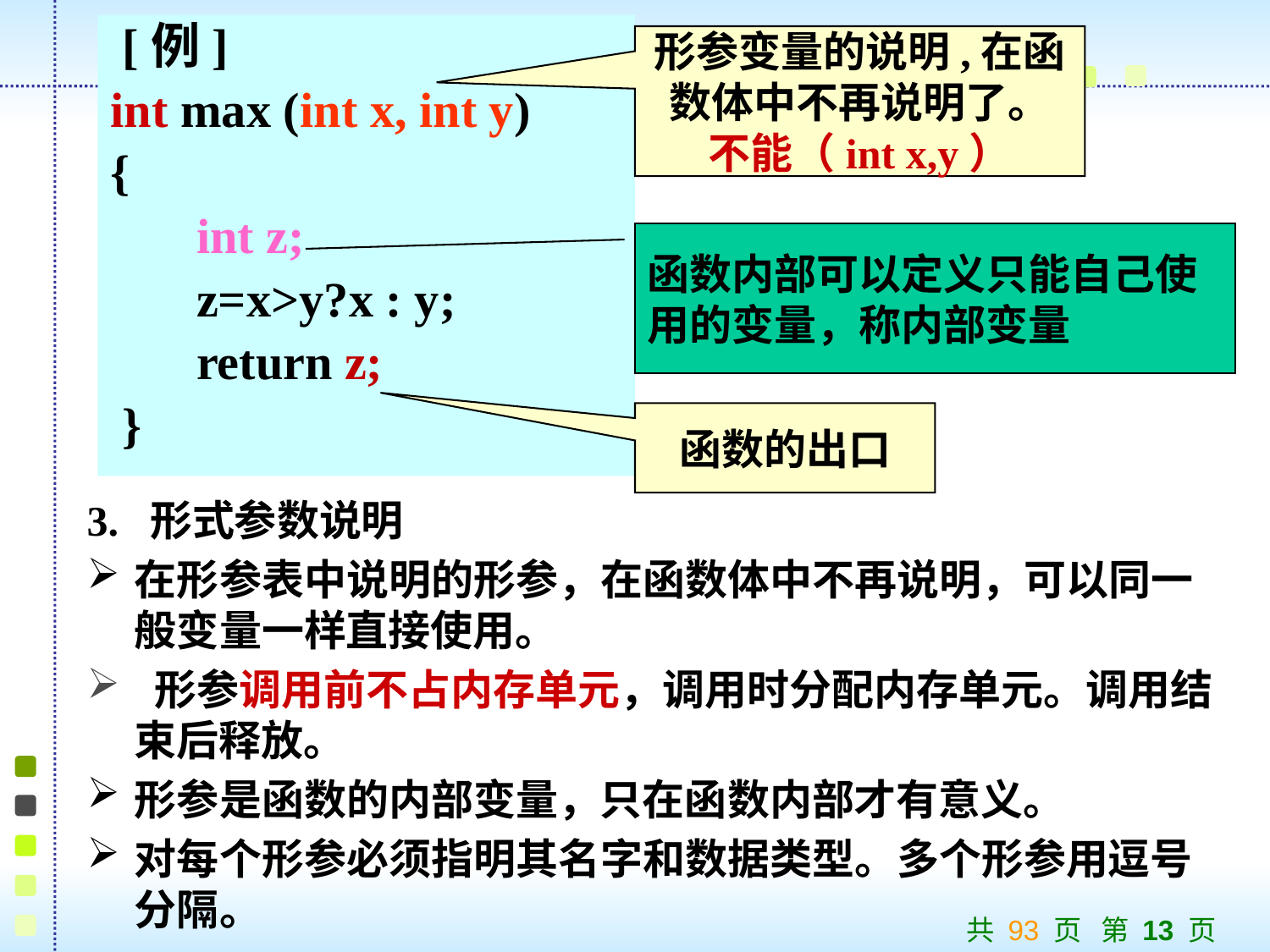

[例]
int max (int x, int y)
{
       int z;
       z=x>y?x : y;
       return z;
 }
形参变量的说明,在函数体中不再说明了。
不能（int x,y）
函数内部可以定义只能自己使用的变量，称内部变量
函数的出口
3.  形式参数说明
在形参表中说明的形参，在函数体中不再说明，可以同一般变量一样直接使用。
 形参调用前不占内存单元，调用时分配内存单元。调用结束后释放。
形参是函数的内部变量，只在函数内部才有意义。
对每个形参必须指明其名字和数据类型。多个形参用逗号分隔。
共 93 页   第 13 页